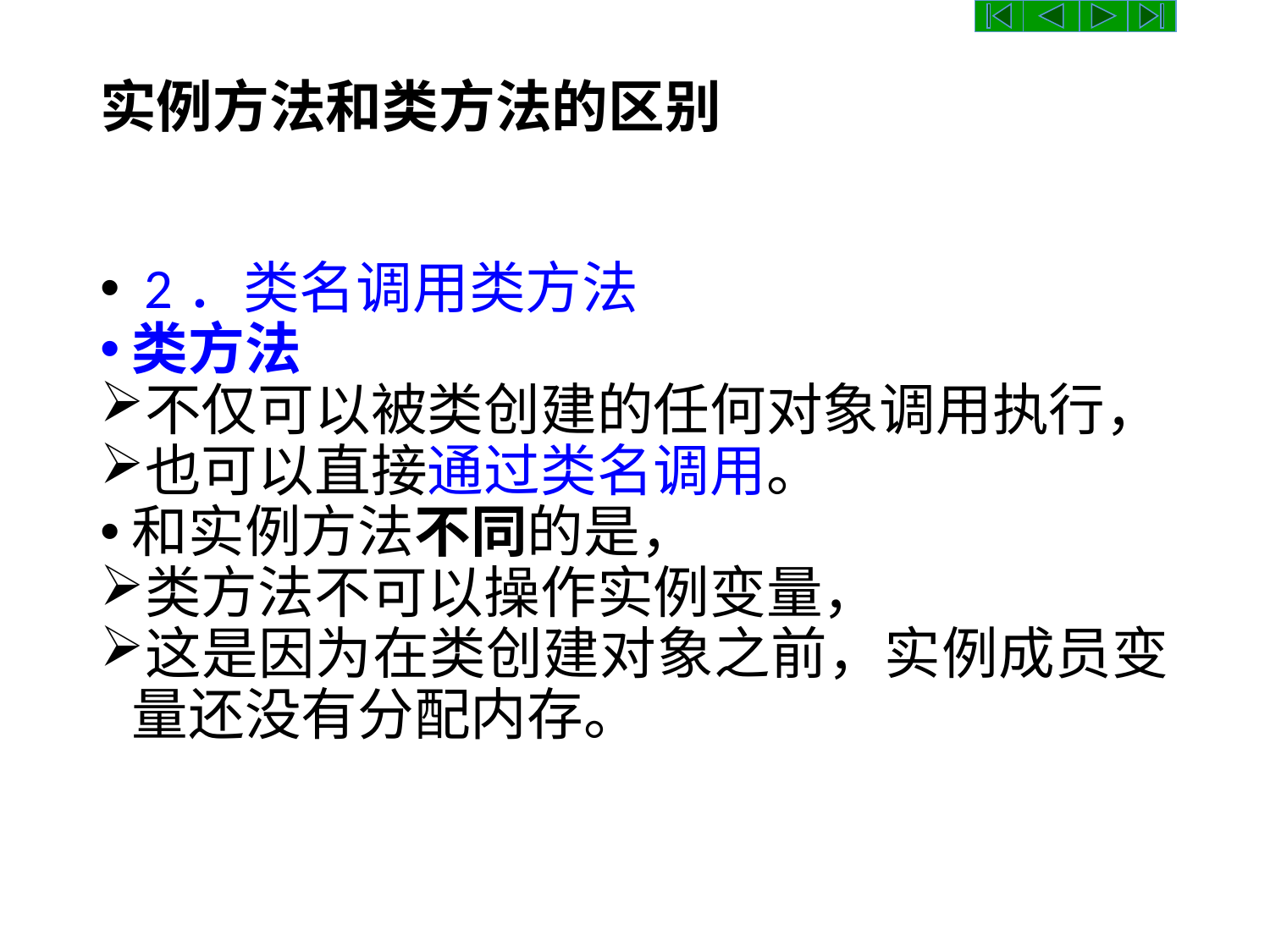

# 实例方法和类方法的区别
 2．类名调用类方法
类方法
不仅可以被类创建的任何对象调用执行，
也可以直接通过类名调用。
和实例方法不同的是，
类方法不可以操作实例变量，
这是因为在类创建对象之前，实例成员变量还没有分配内存。